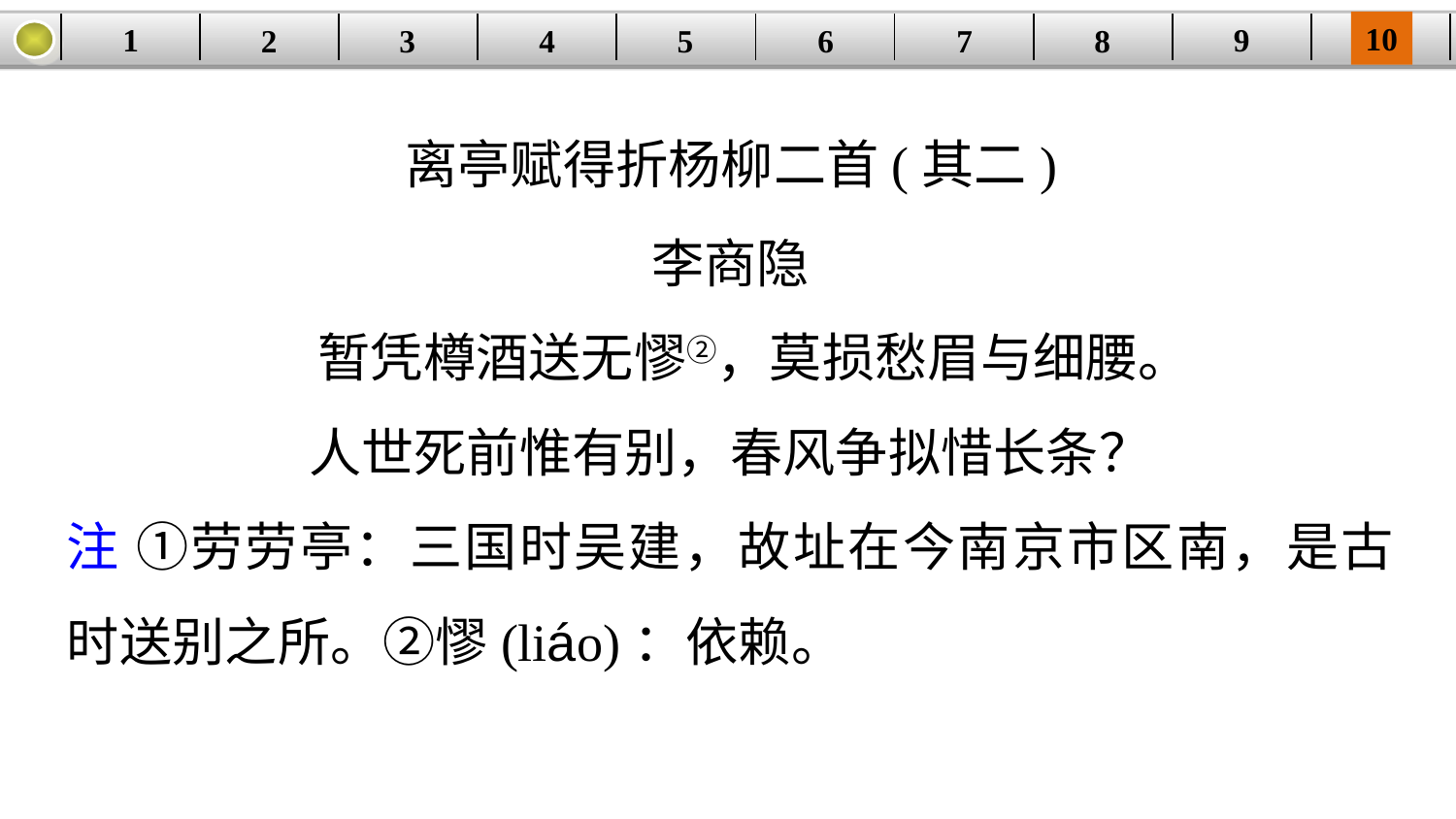

10

9
1
3
4
5
6
8
2
|  |  |  |  |  |  |  |  |  |  |
| --- | --- | --- | --- | --- | --- | --- | --- | --- | --- |
7

离亭赋得折杨柳二首(其二)
李商隐
   暂凭樽酒送无憀②，莫损愁眉与细腰。
人世死前惟有别，春风争拟惜长条？
注 ①劳劳亭：三国时吴建，故址在今南京市区南，是古时送别之所。②憀(liáo)：依赖。